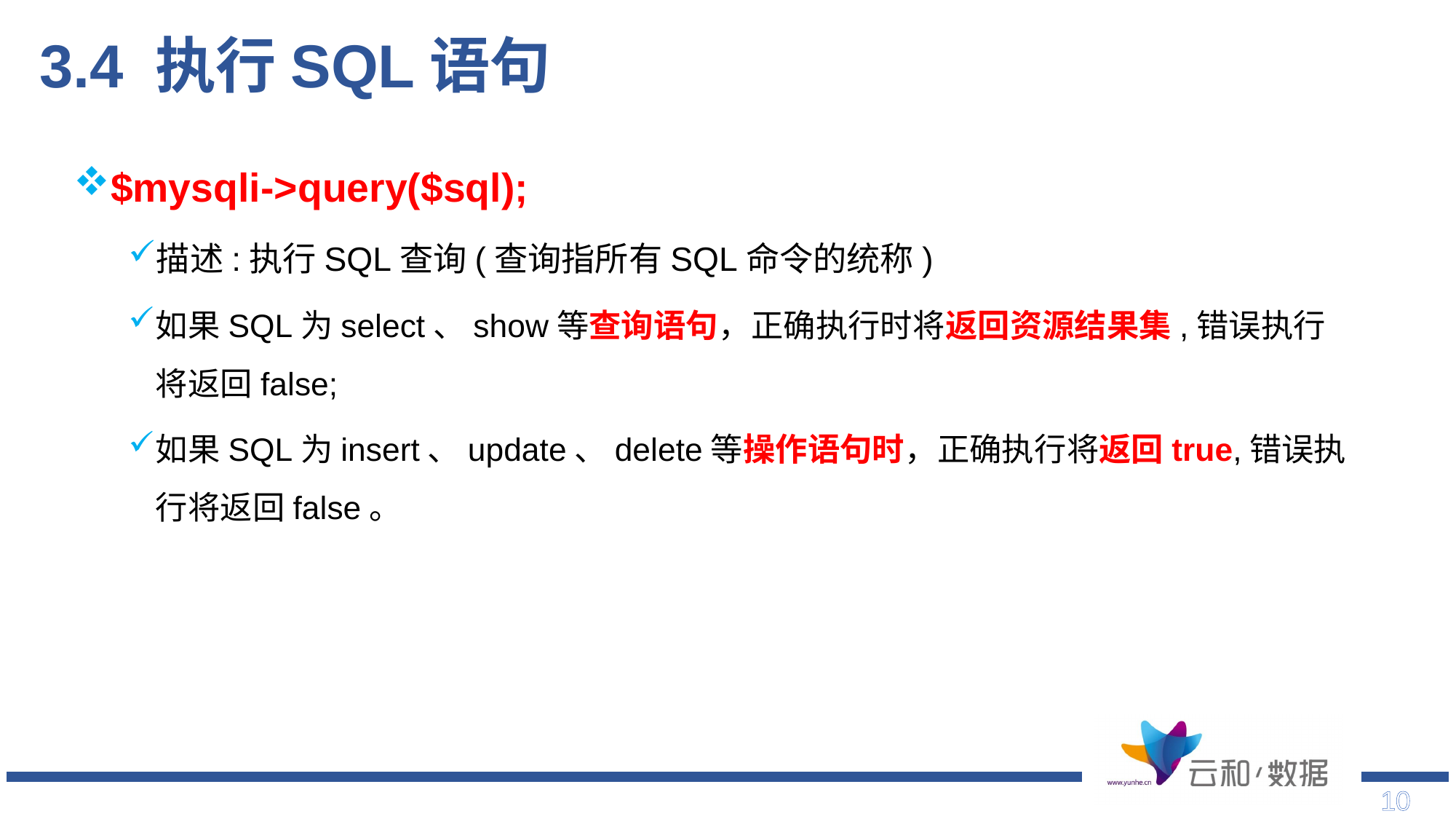

# 3.4 执行SQL语句

$mysqli->query($sql);
描述:执行SQL查询(查询指所有SQL命令的统称)
如果SQL为select、show等查询语句，正确执行时将返回资源结果集,错误执行将返回false;
如果SQL为insert、update、delete等操作语句时，正确执行将返回true,错误执行将返回false。